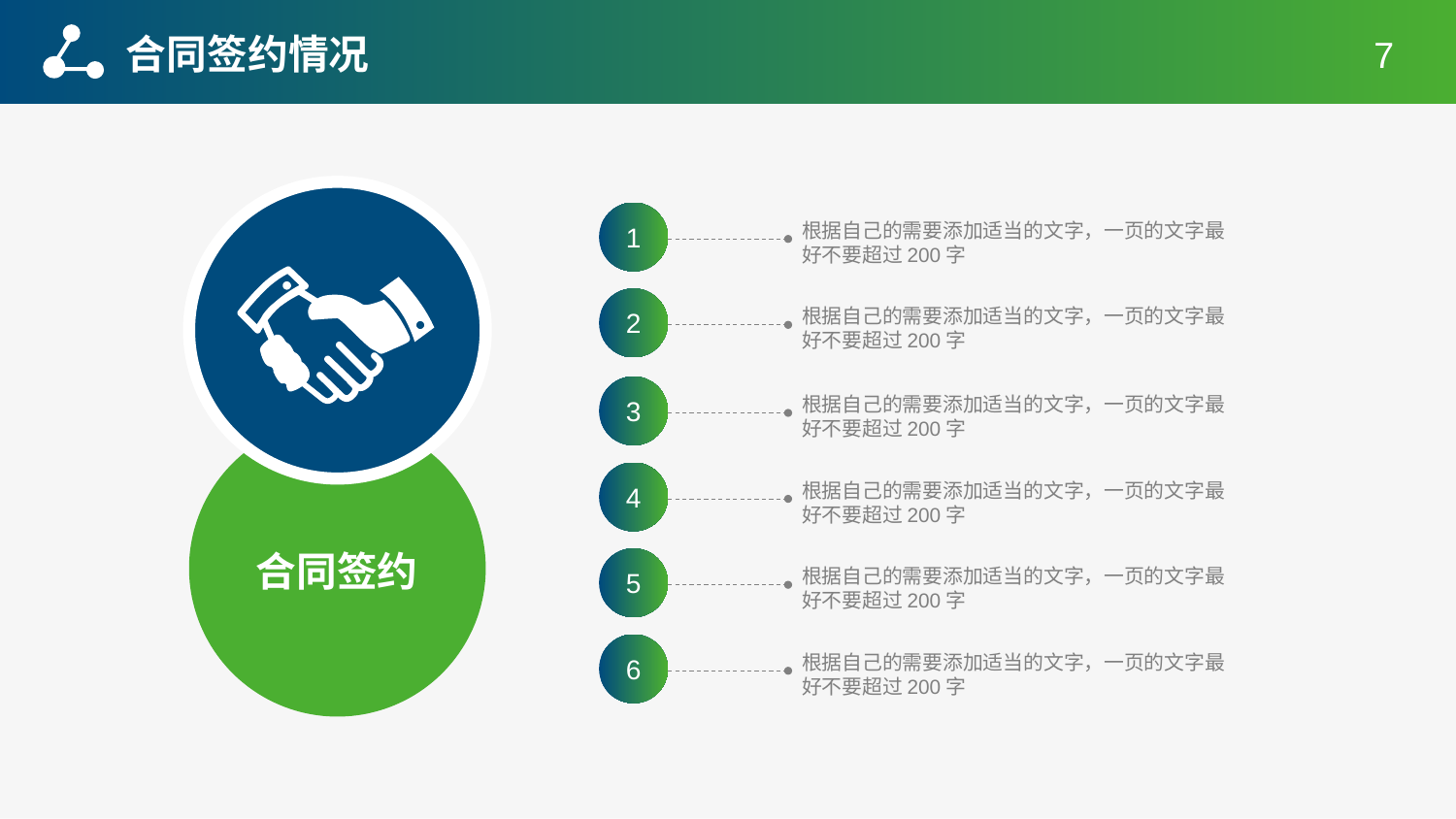

合同签约情况

7

1
根据自己的需要添加适当的文字，一页的文字最好不要超过200字

2
根据自己的需要添加适当的文字，一页的文字最好不要超过200字
3
根据自己的需要添加适当的文字，一页的文字最好不要超过200字

4
根据自己的需要添加适当的文字，一页的文字最好不要超过200字
合同签约
5
根据自己的需要添加适当的文字，一页的文字最好不要超过200字
6
根据自己的需要添加适当的文字，一页的文字最好不要超过200字